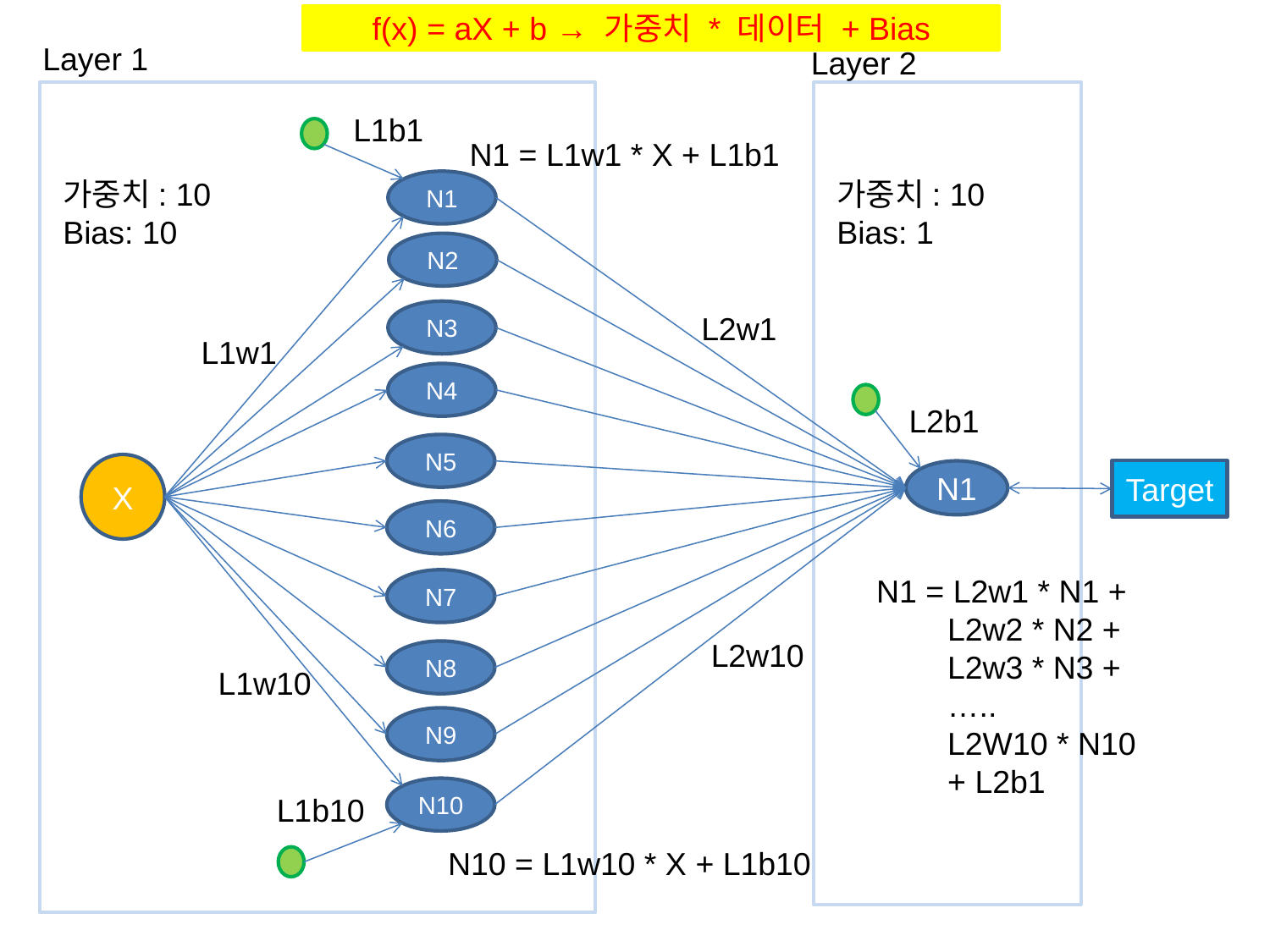

f(x) = aX + b → 가중치 * 데이터 + Bias
Layer 1
Layer 2

L1b1

N1 = L1w1 * X + L1b1
가중치: 10
Bias: 10
가중치: 10
Bias: 1
N1
N2
N3
L2w1
L1w1
N4

L2b1
N5
X
Target
N1
N6
N1 = L2w1 * N1 +
        L2w2 * N2 +
        L2w3 * N3 +
        …..
        L2W10 * N10
        + L2b1
N7
L2w10
N8
L1w10
N9
N10
L1b10
N10 = L1w10 * X + L1b10